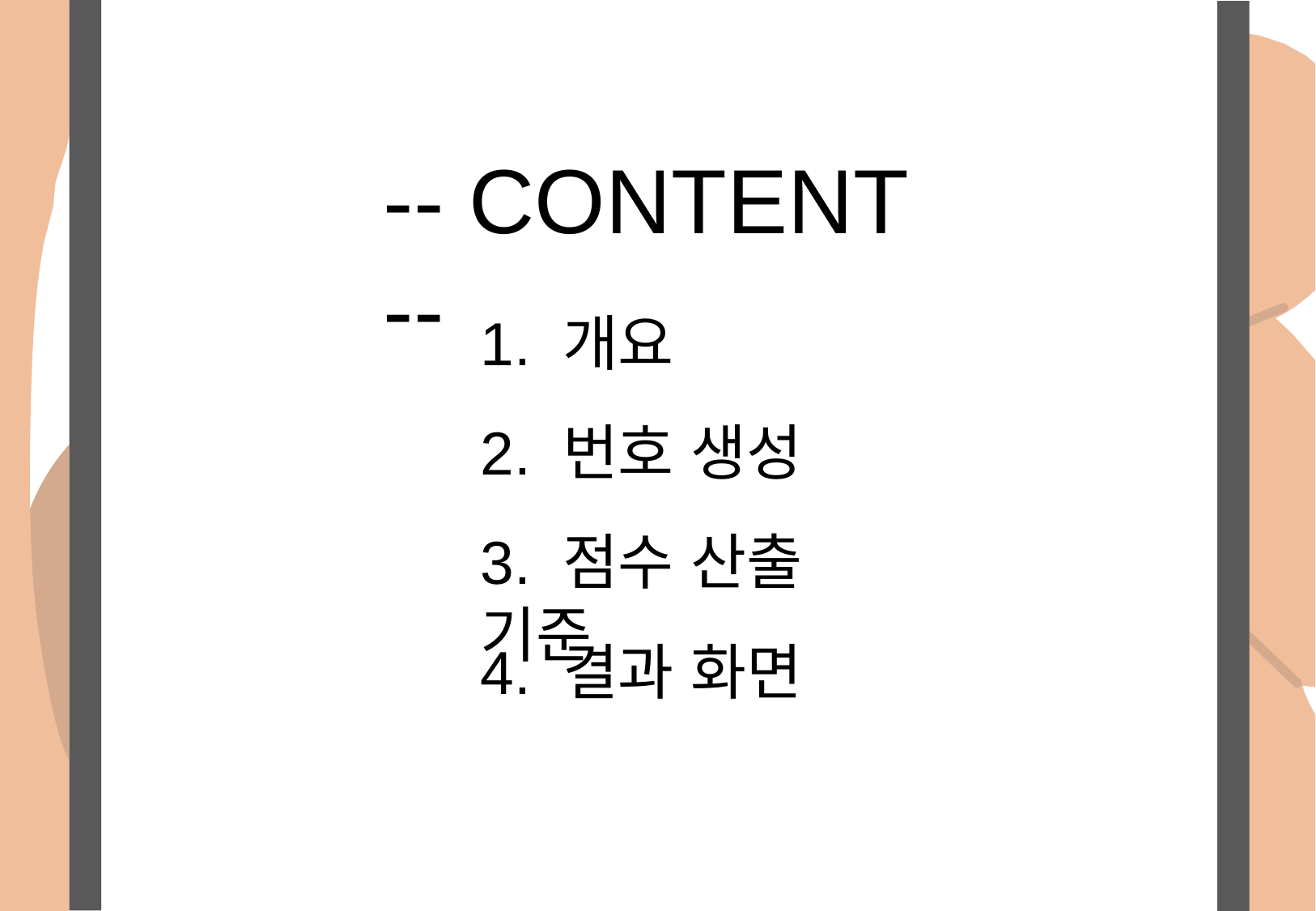

-- CONTENT --
1. 개요
2. 번호 생성
3. 점수 산출 기준
4. 결과 화면